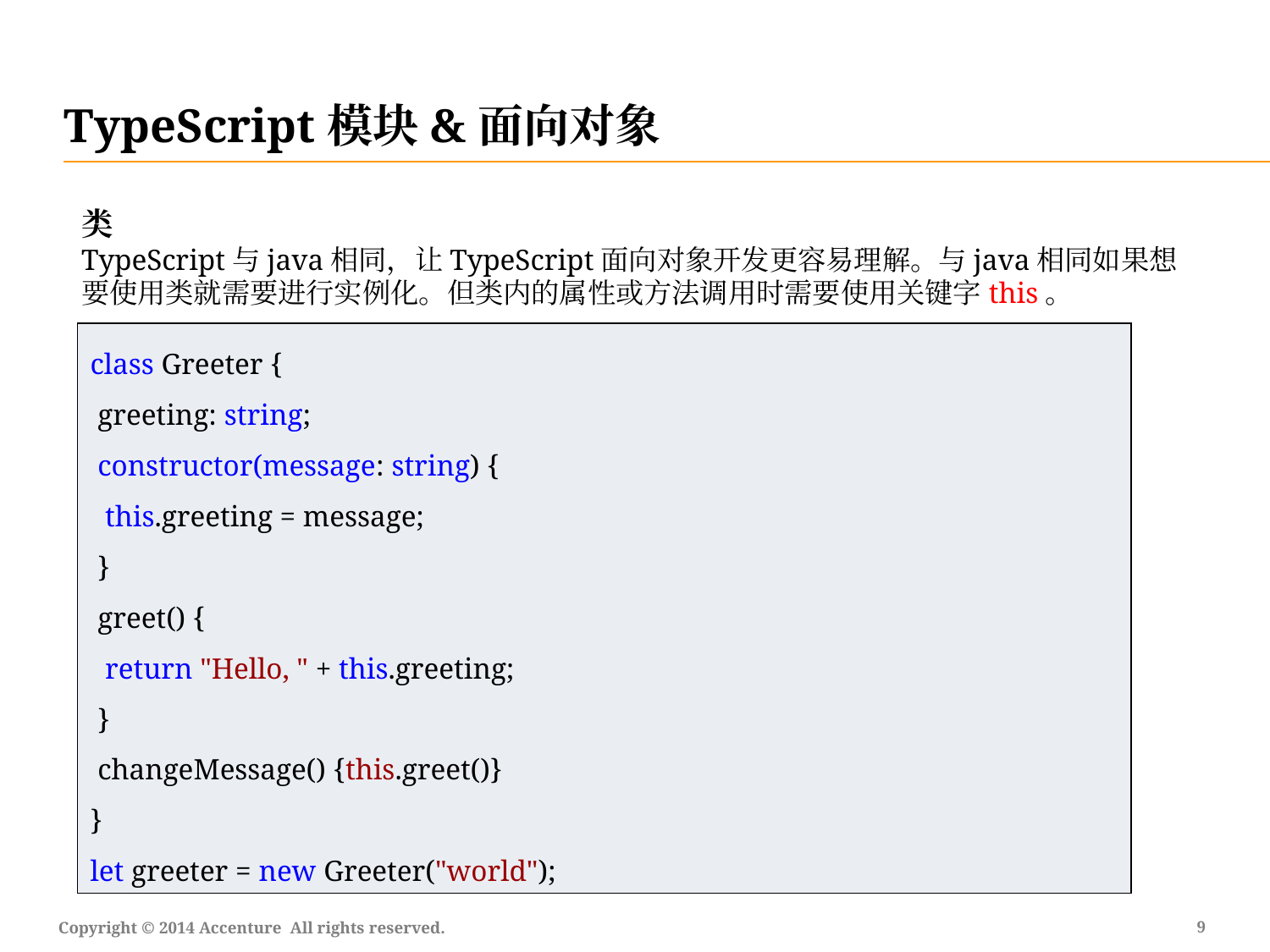

TypeScript模块&面向对象
类
TypeScript与java相同，让TypeScript面向对象开发更容易理解。与java相同如果想要使用类就需要进行实例化。但类内的属性或方法调用时需要使用关键字this。

class Greeter {
 greeting: string;
 constructor(message: string) {
  this.greeting = message;
 }
 greet() {
  return "Hello, " + this.greeting;
 }
 changeMessage() {this.greet()}
}
let greeter = new Greeter("world");
9
Copyright © 2014 Accenture  All rights reserved.